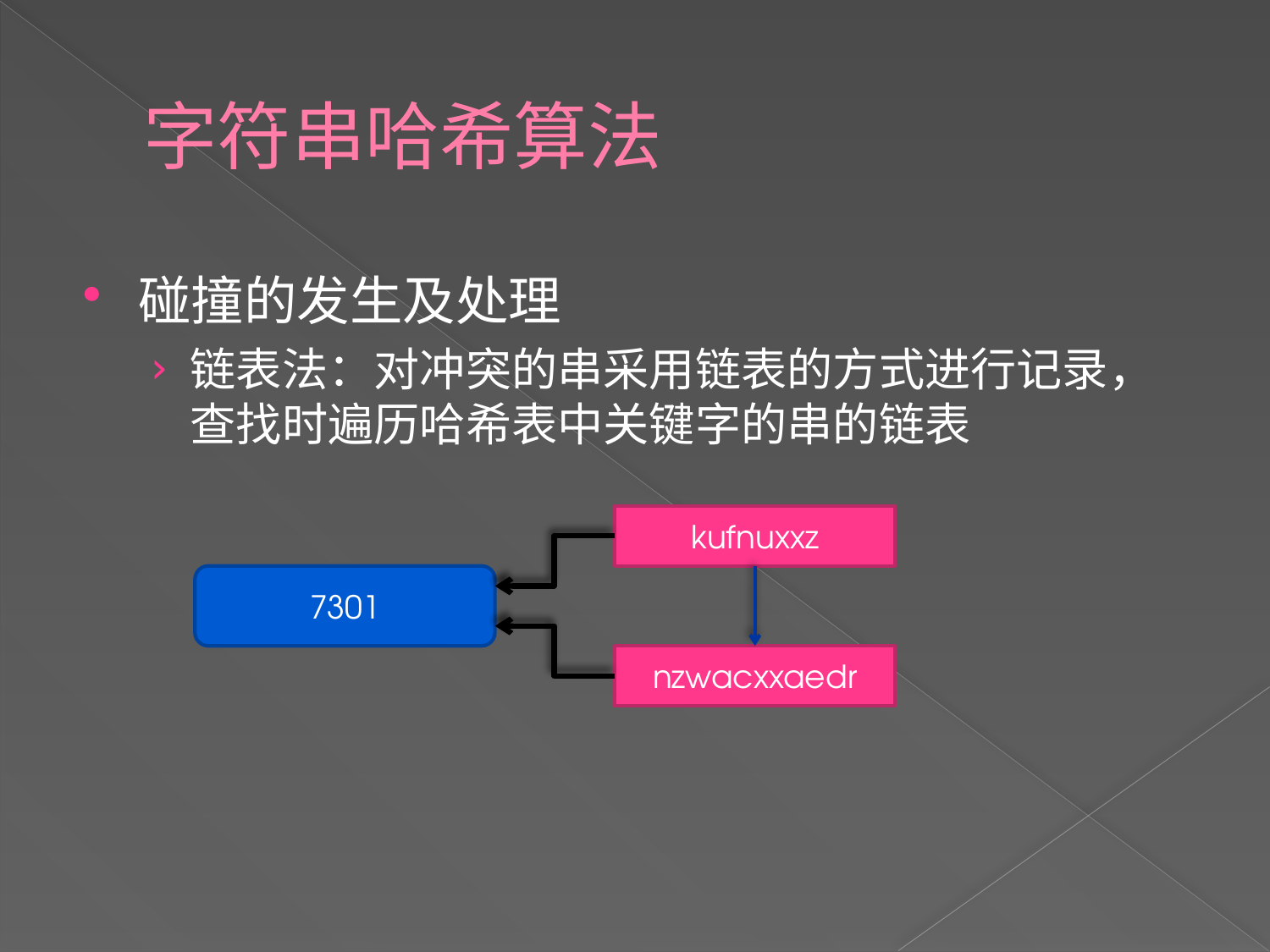

# 字符串哈希算法
碰撞的发生及处理
链表法：对冲突的串采用链表的方式进行记录，查找时遍历哈希表中关键字的串的链表

kufnuxxz
7301
nzwacxxaedr